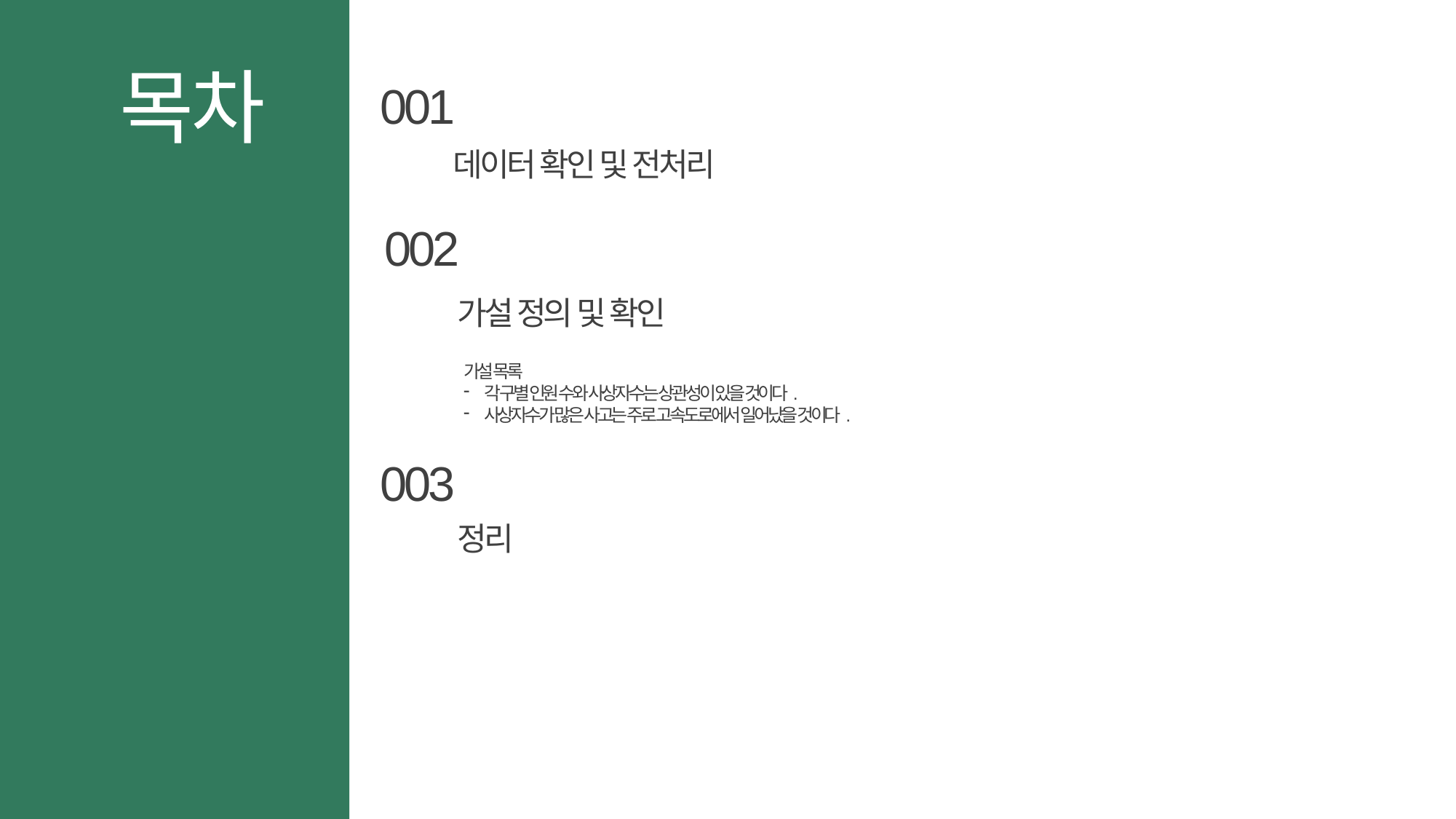

목차
001
데이터 확인 및 전처리
002
가설 정의 및 확인
가설 목록
각 구별 인원 수와 사상자수는 상관성이 있을 것이다.
사상자수가 많은 사고는 주로 고속도로에서 일어났을 것이다.
003
정리